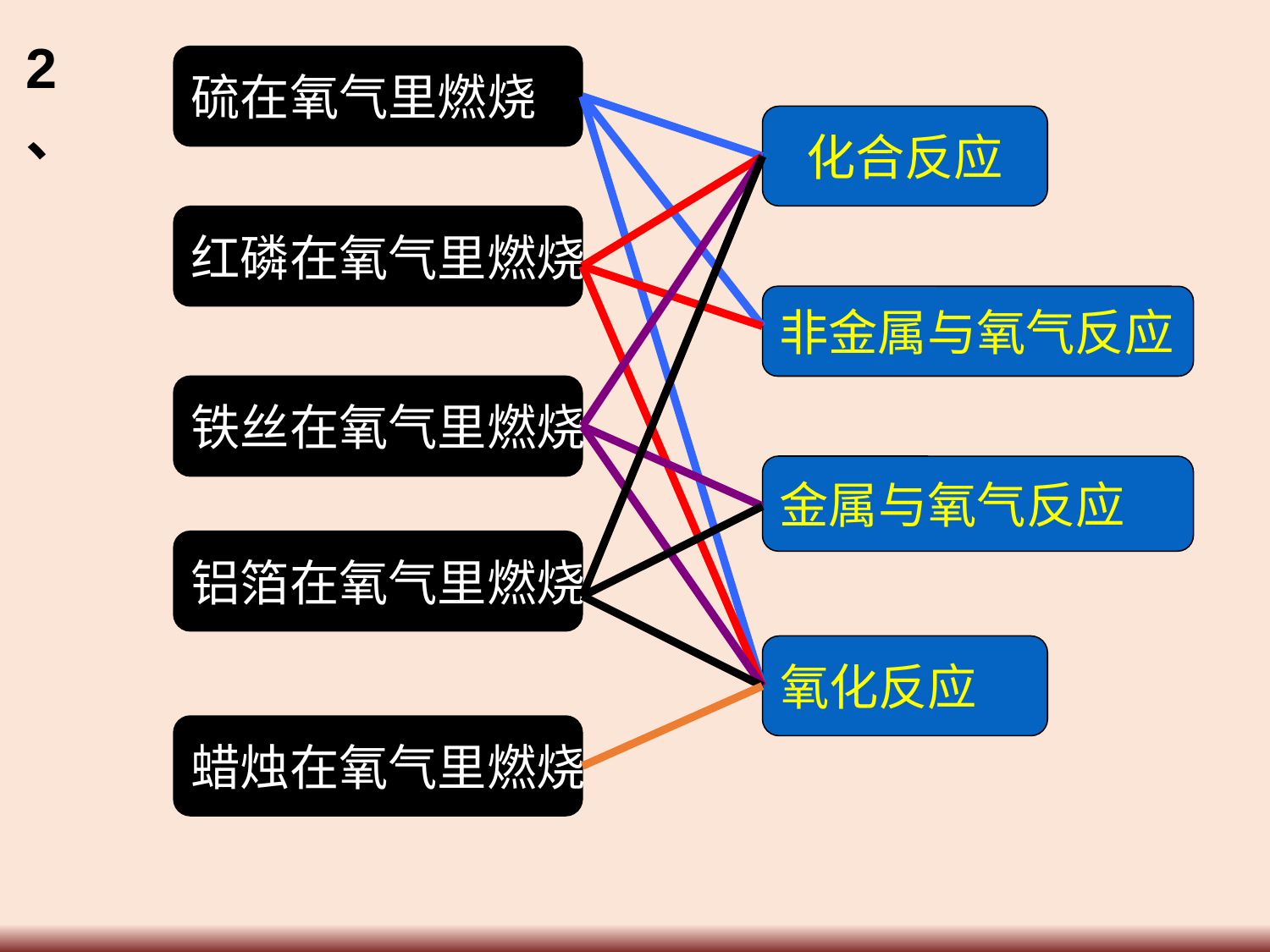

2、
硫在氧气里燃烧

化合反应

红磷在氧气里燃烧

非金属与氧气反应
铁丝在氧气里燃烧

金属与氧气反应

铝箔在氧气里燃烧

氧化反应

蜡烛在氧气里燃烧
习